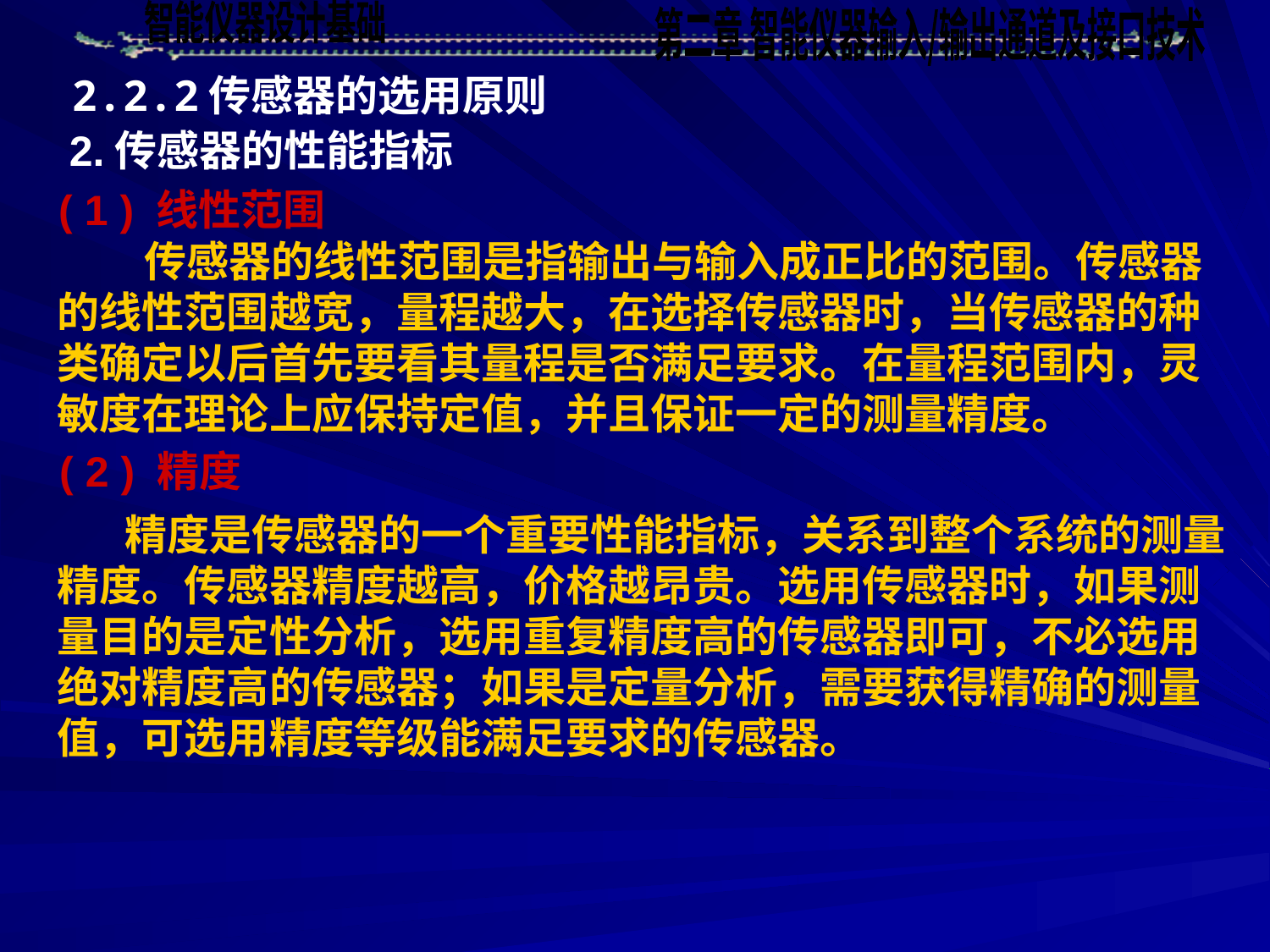

2.2.2传感器的选用原则
 2.传感器的性能指标
( 1 ) 线性范围
        传感器的线性范围是指输出与输入成正比的范围。传感器的线性范围越宽，量程越大，在选择传感器时，当传感器的种类确定以后首先要看其量程是否满足要求。在量程范围内，灵敏度在理论上应保持定值，并且保证一定的测量精度。
 ( 2 ) 精度
      精度是传感器的一个重要性能指标，关系到整个系统的测量精度。传感器精度越高，价格越昂贵。选用传感器时，如果测量目的是定性分析，选用重复精度高的传感器即可，不必选用绝对精度高的传感器；如果是定量分析，需要获得精确的测量值，可选用精度等级能满足要求的传感器。